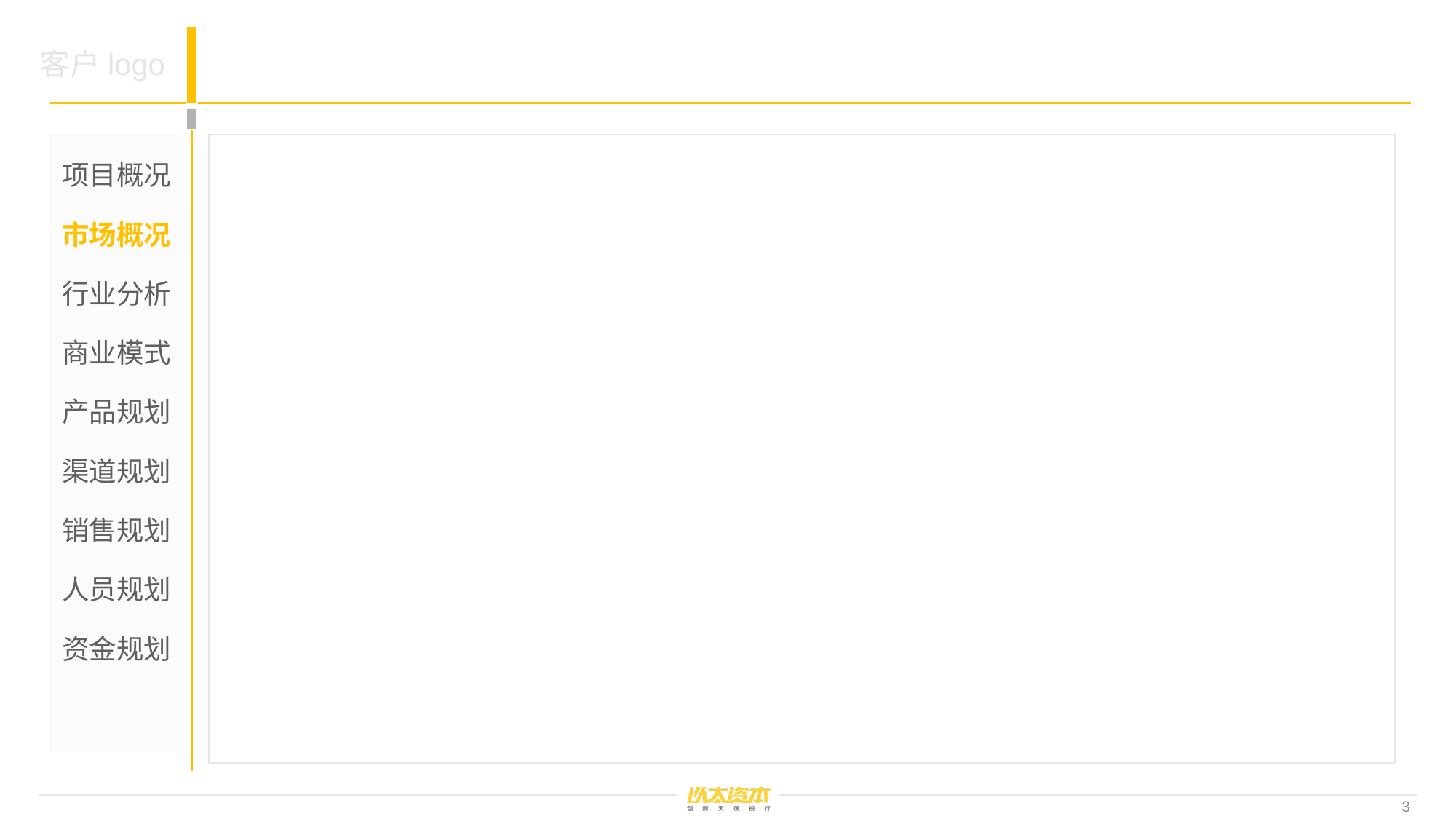

#

项目概况
市场概况
行业分析
商业模式
产品规划
渠道规划
销售规划
人员规划
资金规划

3